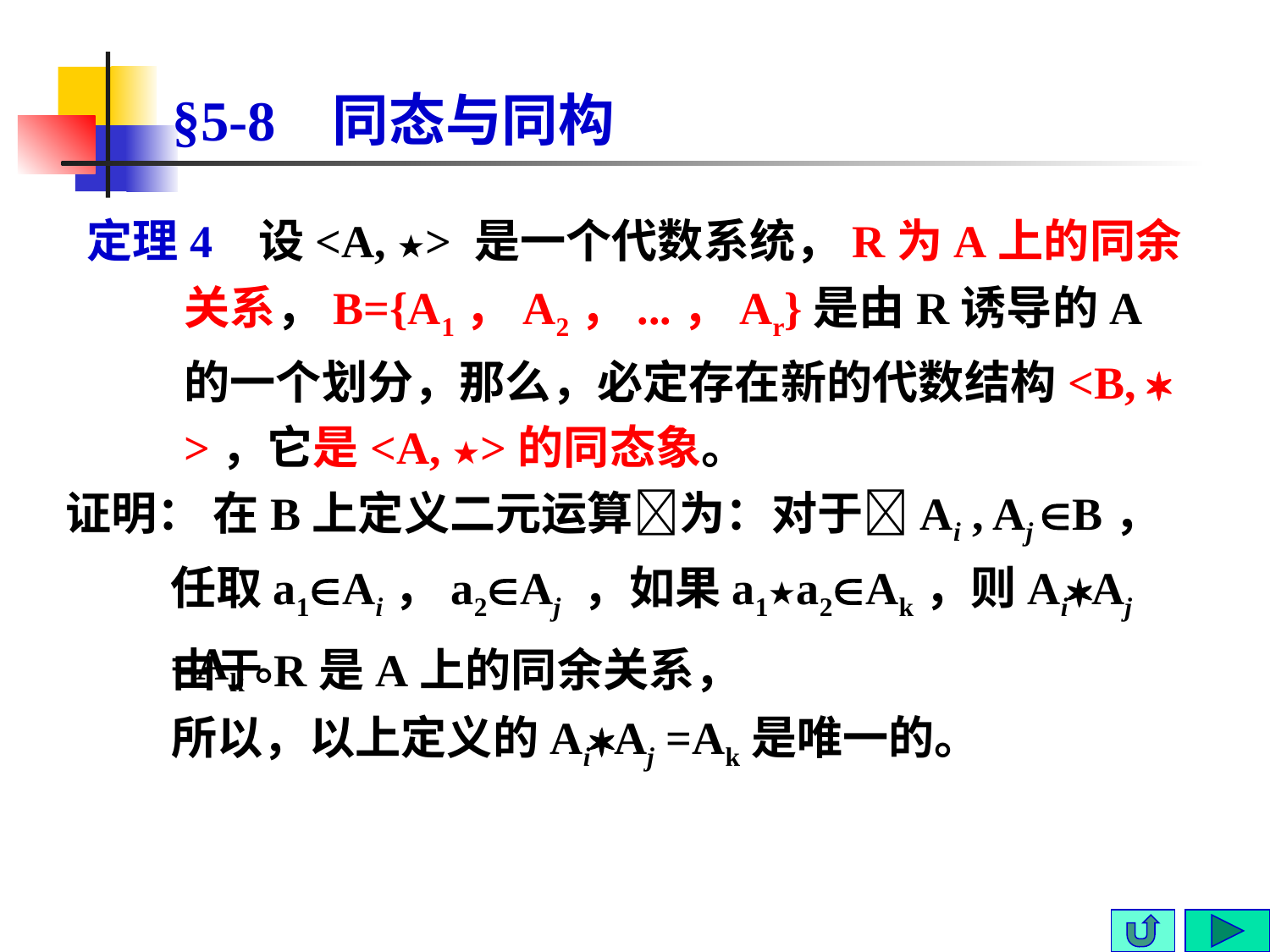

# §5-8   同态与同构
 定理4   设<A, ★> 是一个代数系统，R为A上的同余关系，B={A1，A2，...，Ar}是由R诱导的A的一个划分，那么，必定存在新的代数结构<B, ∗ >，它是<A, ★>的同态象。
证明： 在B上定义二元运算∗为：对于∀Ai , Aj ∈B，任取a1∈Ai，a2∈Aj ，如果a1★a2∈Ak，则Ai∗Aj =Ak。
 由于R是A上的同余关系，
 所以，以上定义的Ai∗Aj =Ak是唯一的。
26